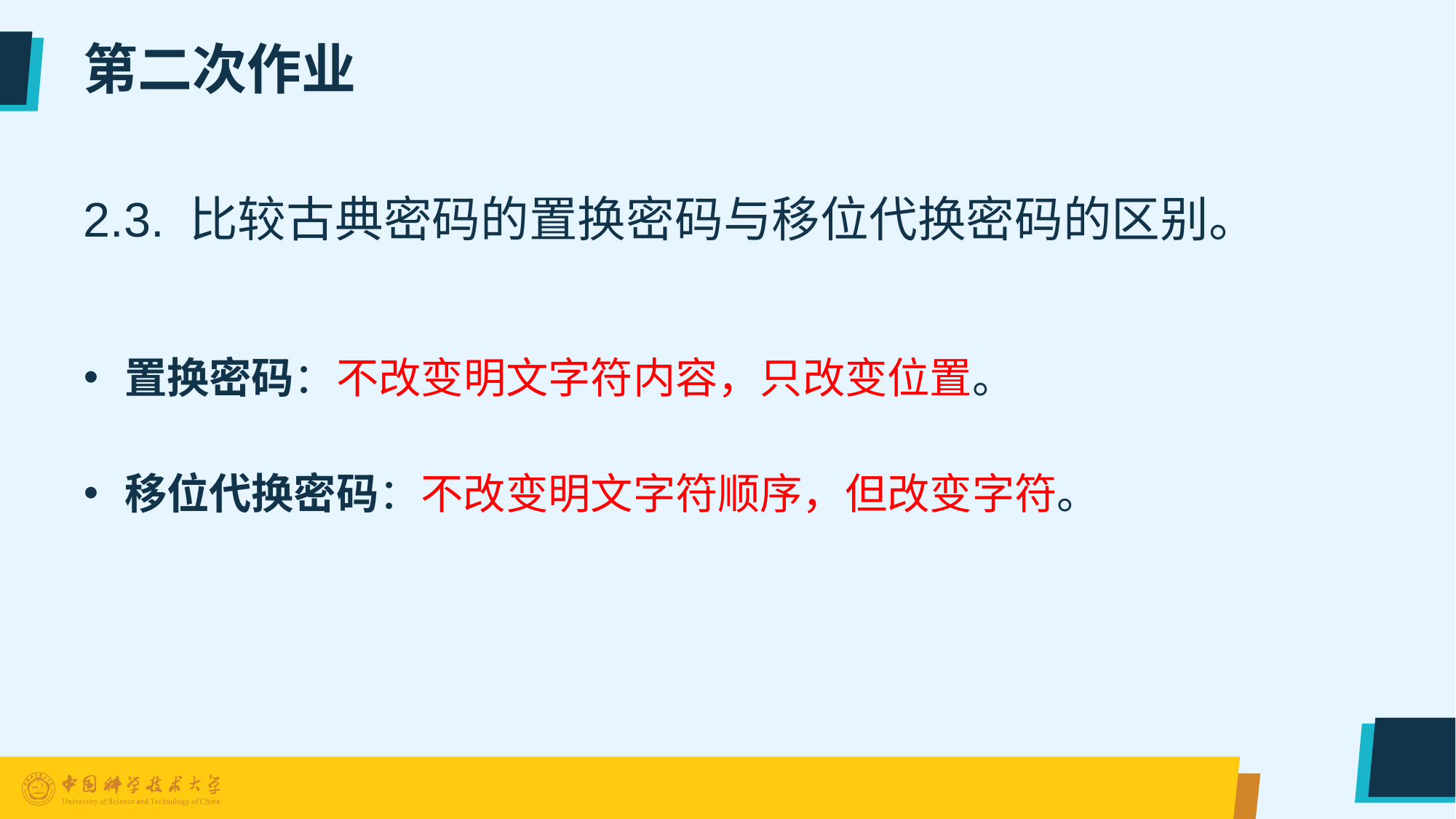

# 第二次作业
2.3. 比较古典密码的置换密码与移位代换密码的区别。

置换密码：不改变明文字符内容，只改变位置。
移位代换密码：不改变明文字符顺序，但改变字符。

9